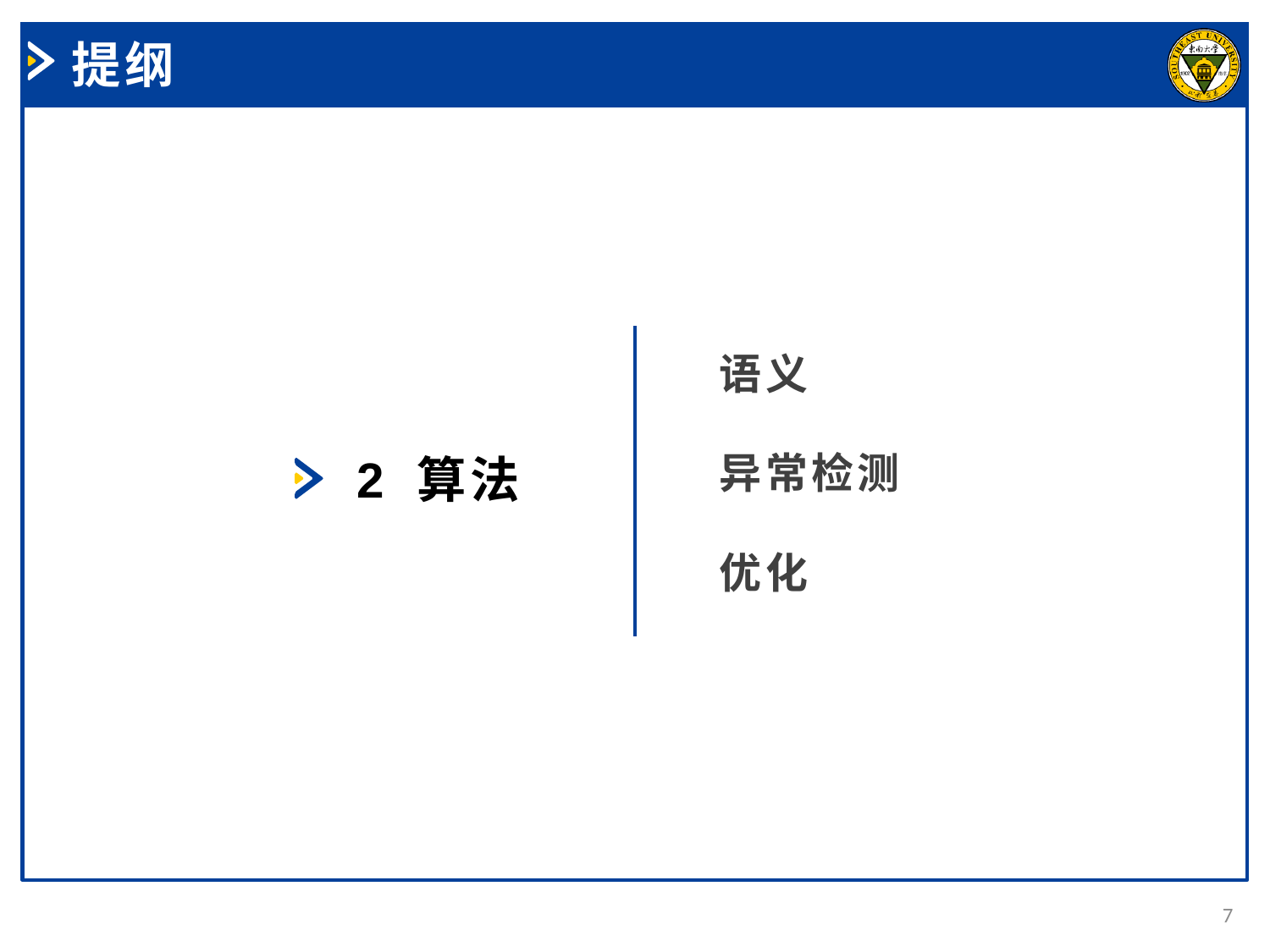

提纲
语义
2 算法

异常检测
优化
7